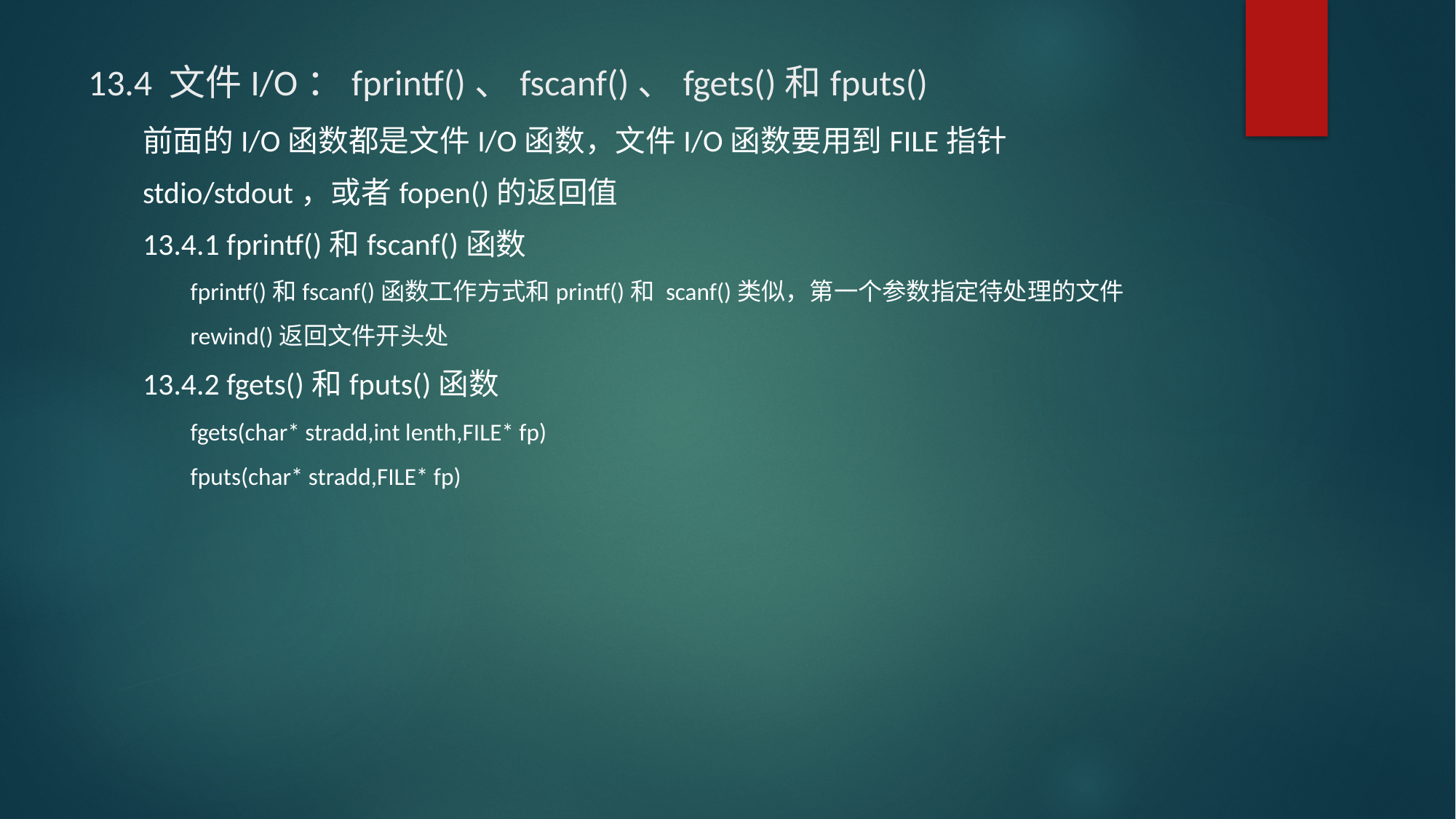

# 13.4 文件I/O：fprintf()、fscanf()、fgets()和fputs()
前面的I/O函数都是文件I/O函数，文件I/O函数要用到FILE指针
stdio/stdout，或者fopen()的返回值
13.4.1 fprintf()和fscanf()函数
fprintf()和fscanf()函数工作方式和printf()和 scanf()类似，第一个参数指定待处理的文件
rewind()返回文件开头处
13.4.2 fgets()和fputs()函数
fgets(char* stradd,int lenth,FILE* fp)
fputs(char* stradd,FILE* fp)